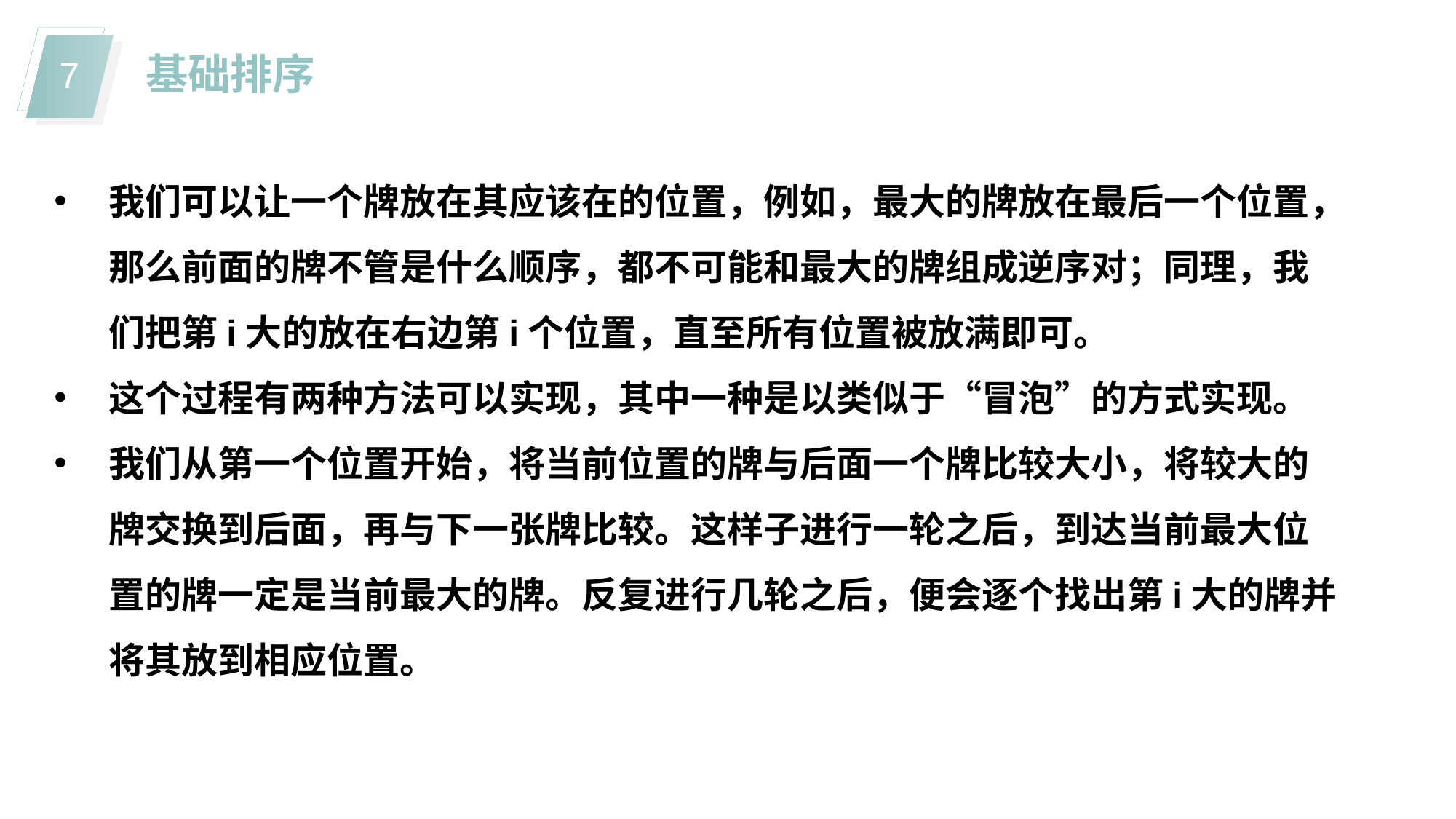

基础排序
我们可以让一个牌放在其应该在的位置，例如，最大的牌放在最后一个位置，那么前面的牌不管是什么顺序，都不可能和最大的牌组成逆序对；同理，我们把第i大的放在右边第i个位置，直至所有位置被放满即可。
这个过程有两种方法可以实现，其中一种是以类似于“冒泡”的方式实现。
我们从第一个位置开始，将当前位置的牌与后面一个牌比较大小，将较大的牌交换到后面，再与下一张牌比较。这样子进行一轮之后，到达当前最大位置的牌一定是当前最大的牌。反复进行几轮之后，便会逐个找出第i大的牌并将其放到相应位置。